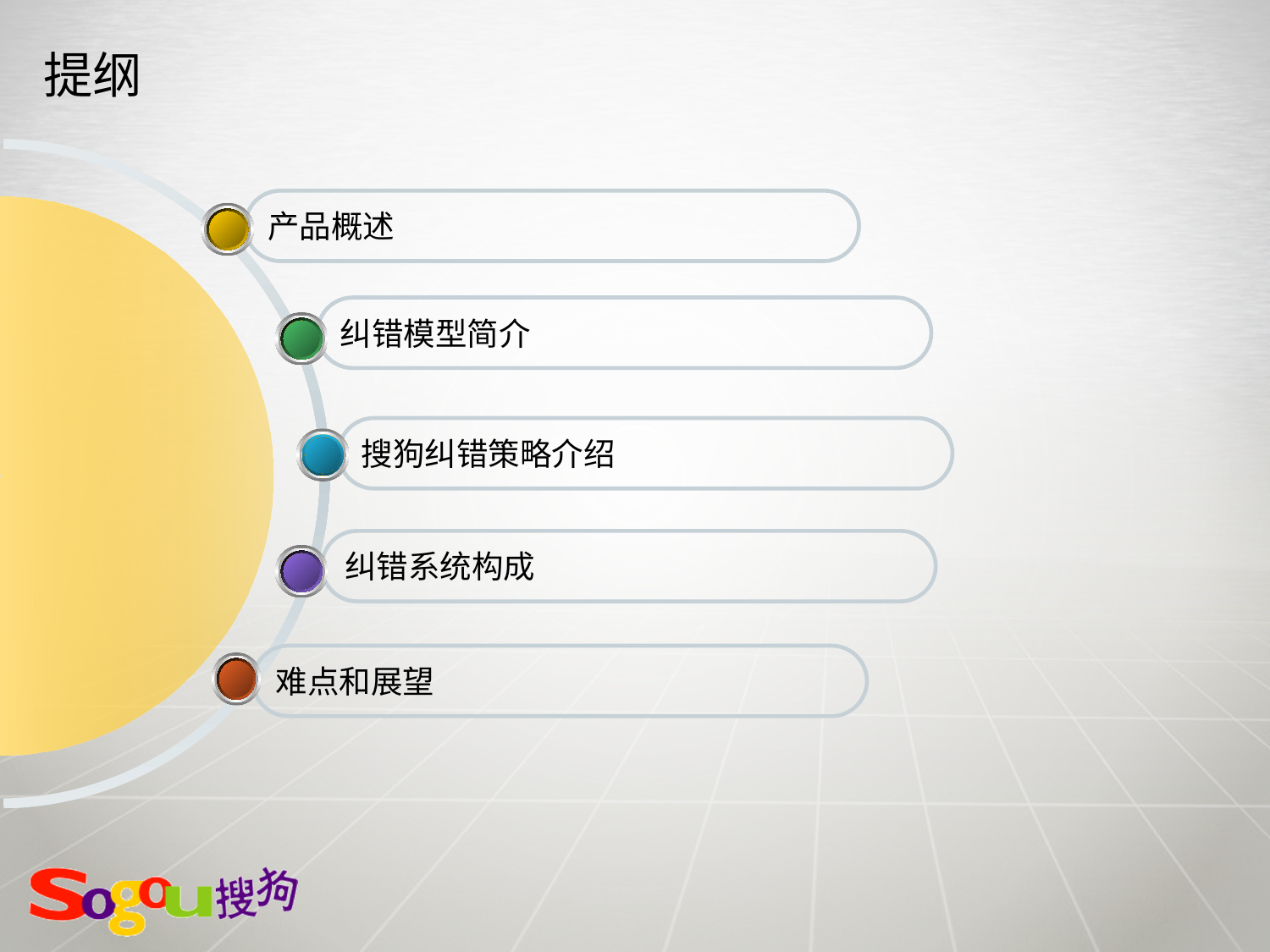

# 提纲

产品概述

纠错模型简介

搜狗纠错策略介绍

纠错系统构成

难点和展望

2